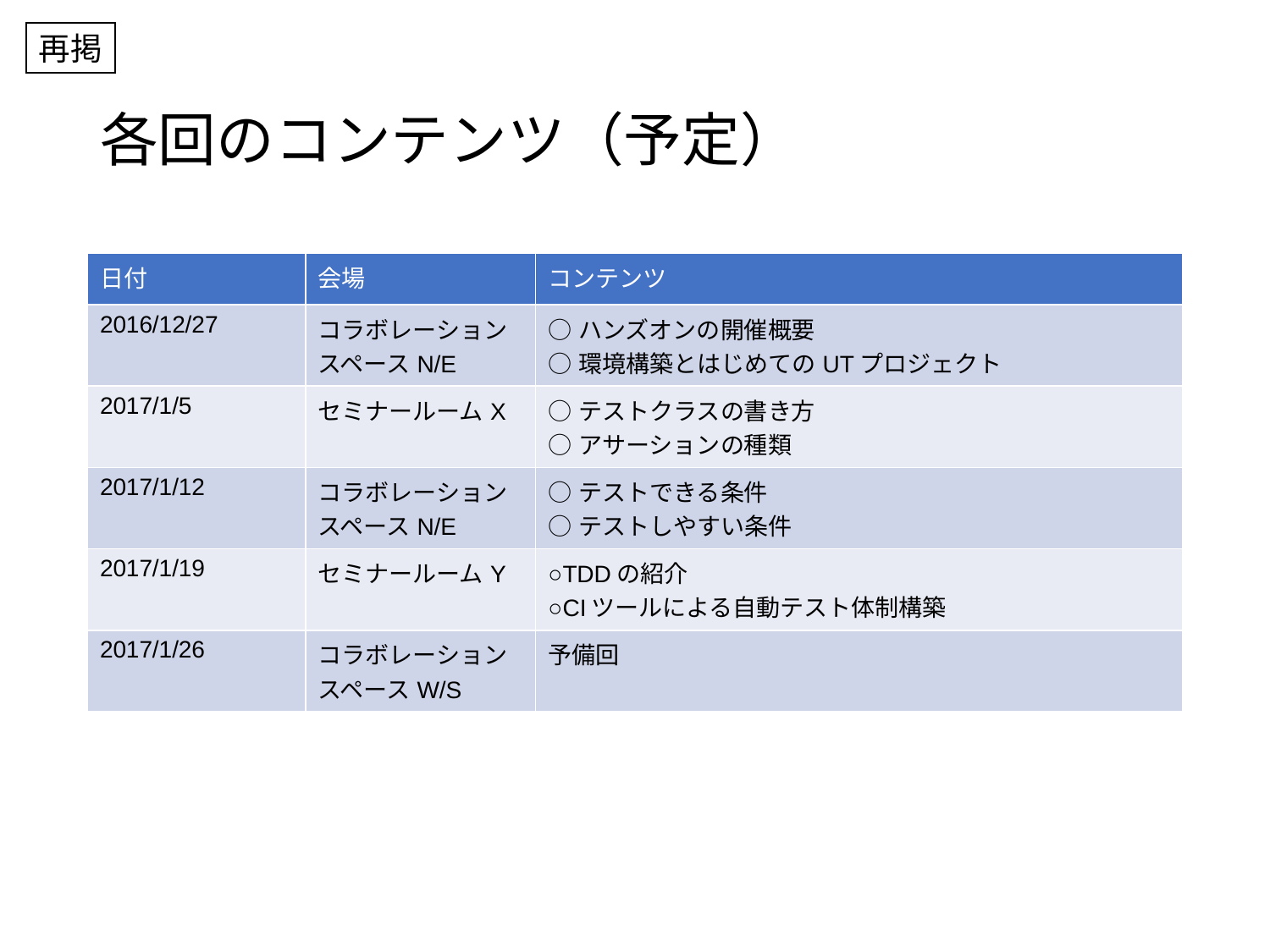

再掲
# 各回のコンテンツ（予定）
| 日付 | 会場 | コンテンツ |
| --- | --- | --- |
| 2016/12/27 | コラボレーションスペースN/E | ○ハンズオンの開催概要 ○環境構築とはじめてのUTプロジェクト |
| 2017/1/5 | セミナールームX | ○テストクラスの書き方 ○アサーションの種類 |
| 2017/1/12 | コラボレーションスペースN/E | ○テストできる条件 ○テストしやすい条件 |
| 2017/1/19 | セミナールームY | ○TDDの紹介 ○CIツールによる自動テスト体制構築 |
| 2017/1/26 | コラボレーションスペースW/S | 予備回 |